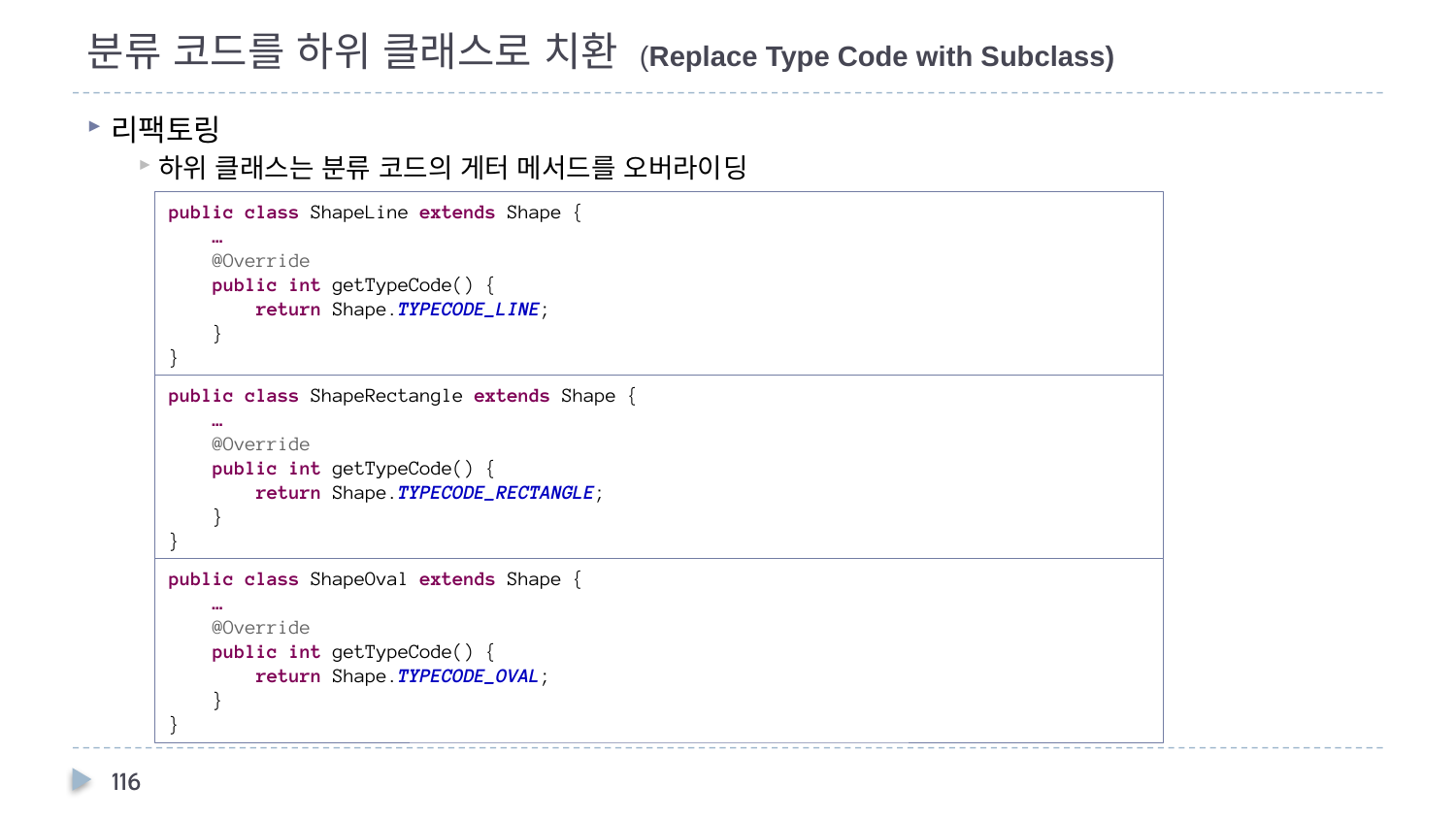

# 분류 코드를 하위 클래스로 치환 (Replace Type Code with Subclass)
리팩토링
하위 클래스는 분류 코드의 게터 메서드를 오버라이딩
public class ShapeLine extends Shape {
    …
    @Override
    public int getTypeCode() {
        return Shape.TYPECODE_LINE;
    }
}
public class ShapeRectangle extends Shape {
    …
    @Override
    public int getTypeCode() {
        return Shape.TYPECODE_RECTANGLE;
    }
}
public class ShapeOval extends Shape {
    …
    @Override
    public int getTypeCode() {
        return Shape.TYPECODE_OVAL;
    }
}
116